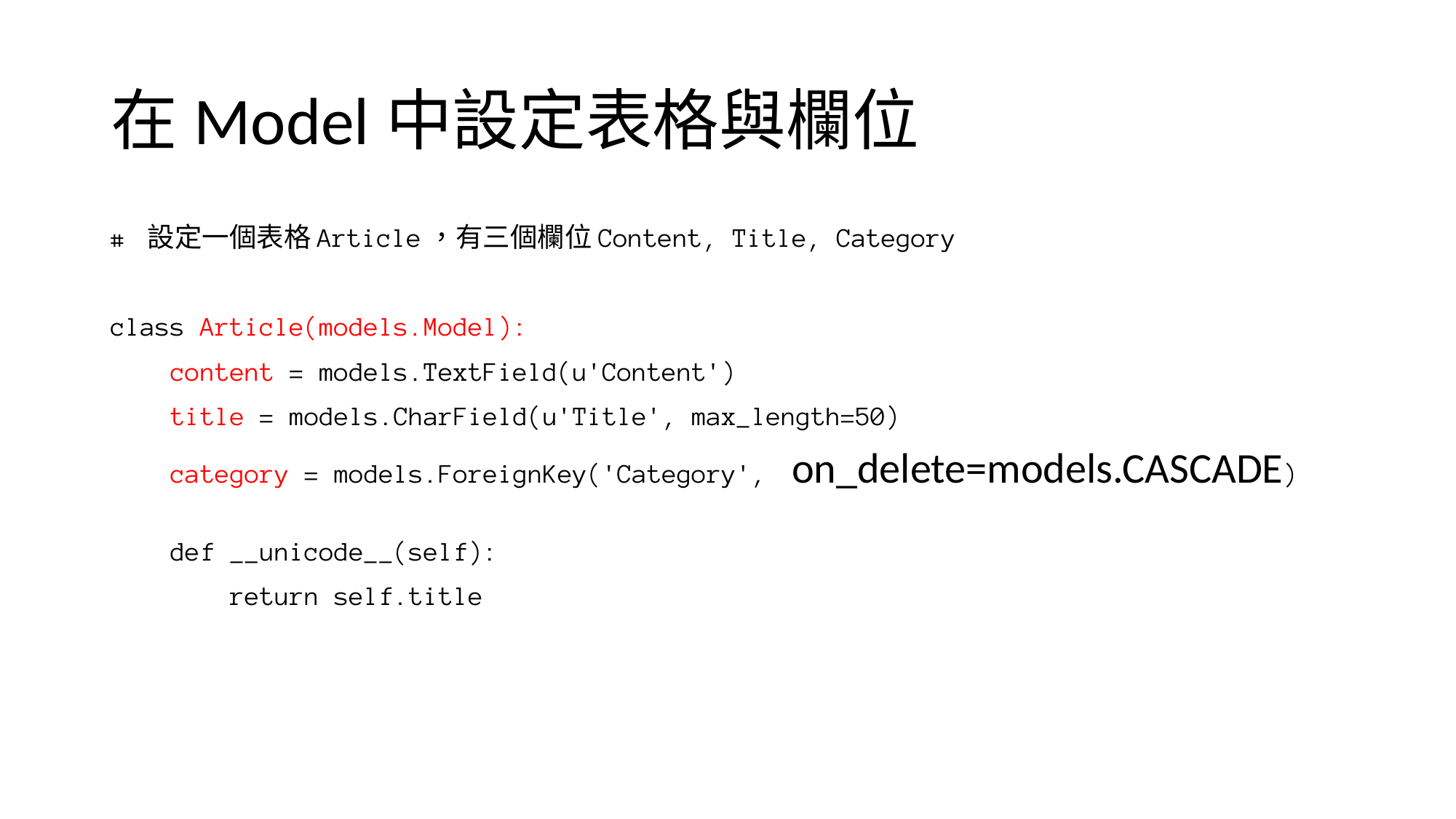

# 在Model中設定表格與欄位
# 設定一個表格Article，有三個欄位Content, Title, Category

class Article(models.Model):
    content = models.TextField(u'Content')
    title = models.CharField(u'Title', max_length=50)
    category = models.ForeignKey('Category',  on_delete=models.CASCADE)
    def __unicode__(self):
        return self.title